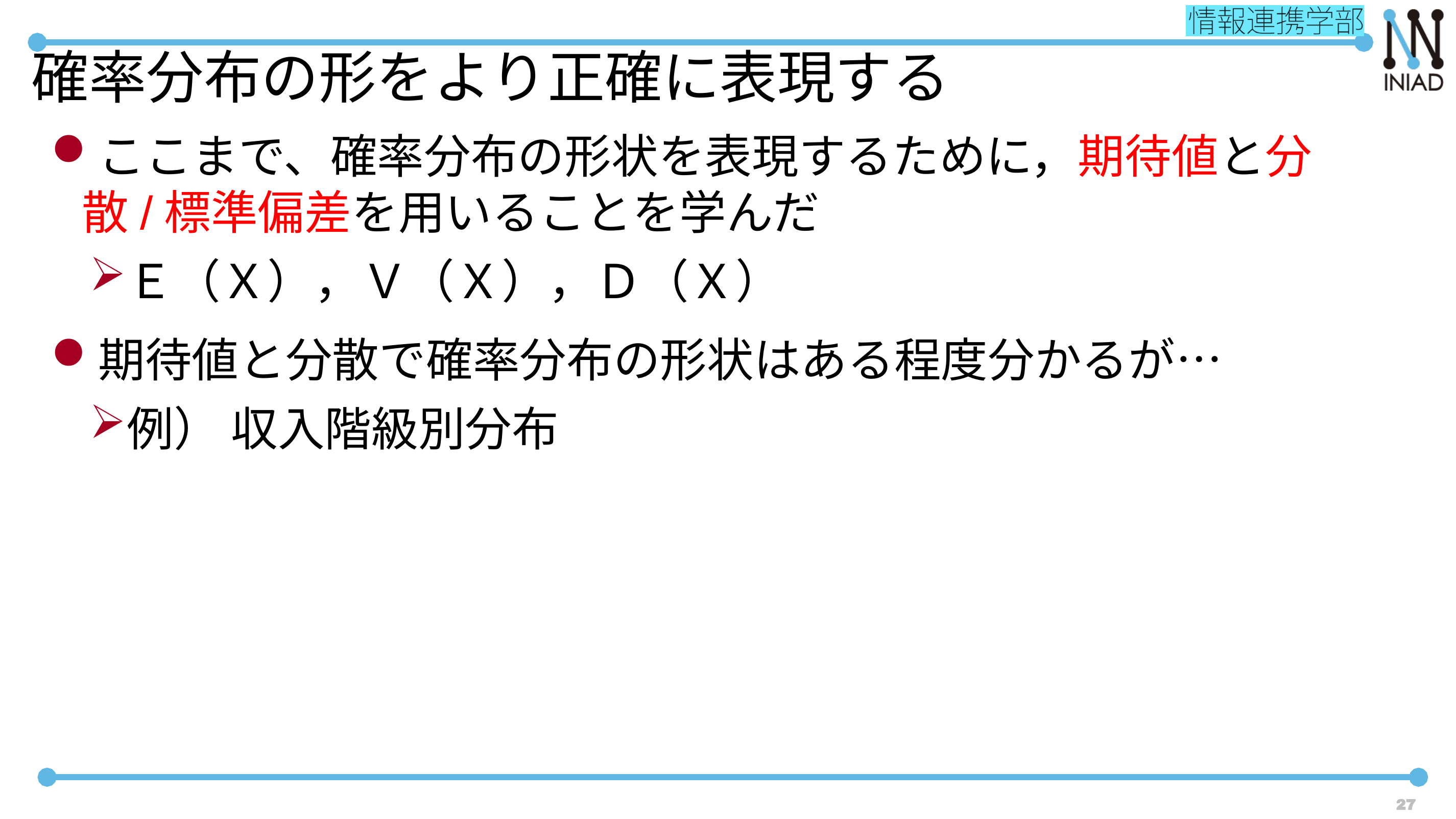

# 確率分布の形をより正確に表現する
ここまで、確率分布の形状を表現するために，期待値と分散/標準偏差を用いることを学んだ
Ｅ（Ｘ），Ｖ（Ｘ），Ｄ（Ｘ）
期待値と分散で確率分布の形状はある程度分かるが…
例） 収入階級別分布
27